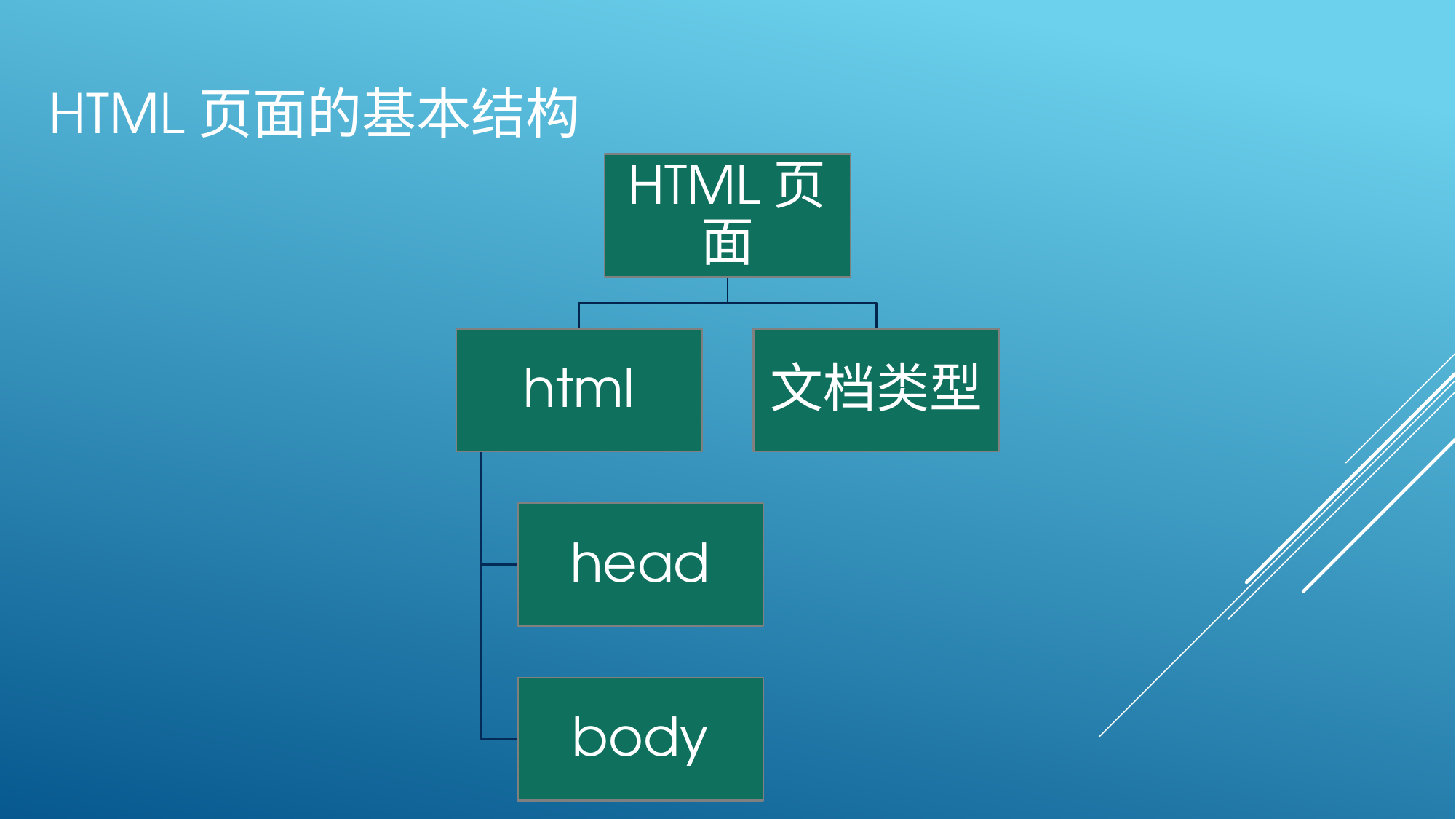

# HTML页面的基本结构
HTML页面
html
head
body
文档类型